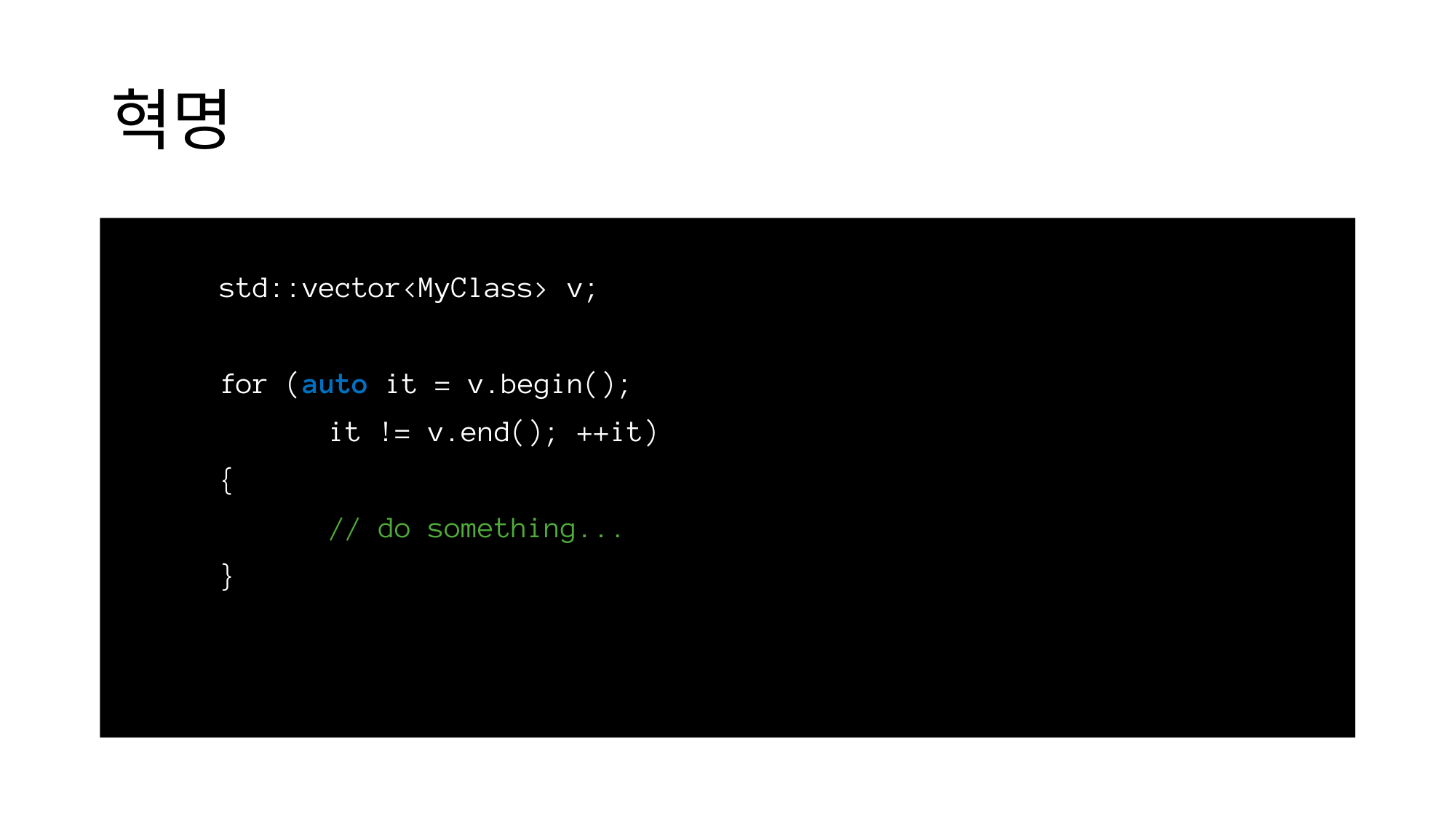

# 혁명

	std::vector<MyClass> v;

	for (auto it = v.begin();
		it != v.end(); ++it)
	{
		// do something...
	}